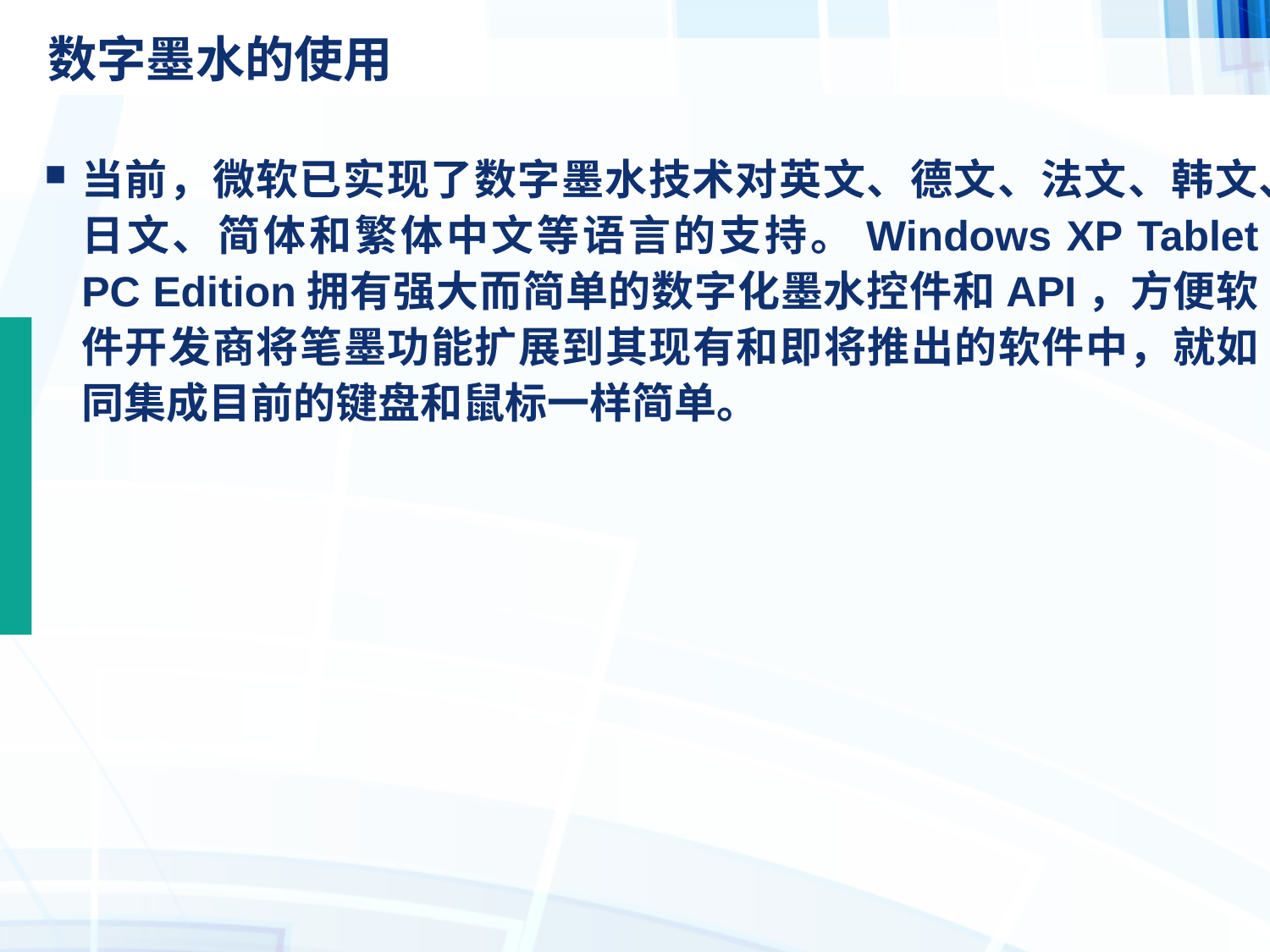

# 数字墨水的使用
当前，微软已实现了数字墨水技术对英文、德文、法文、韩文、日文、简体和繁体中文等语言的支持。Windows XP Tablet PC Edition拥有强大而简单的数字化墨水控件和API，方便软件开发商将笔墨功能扩展到其现有和即将推出的软件中，就如同集成目前的键盘和鼠标一样简单。